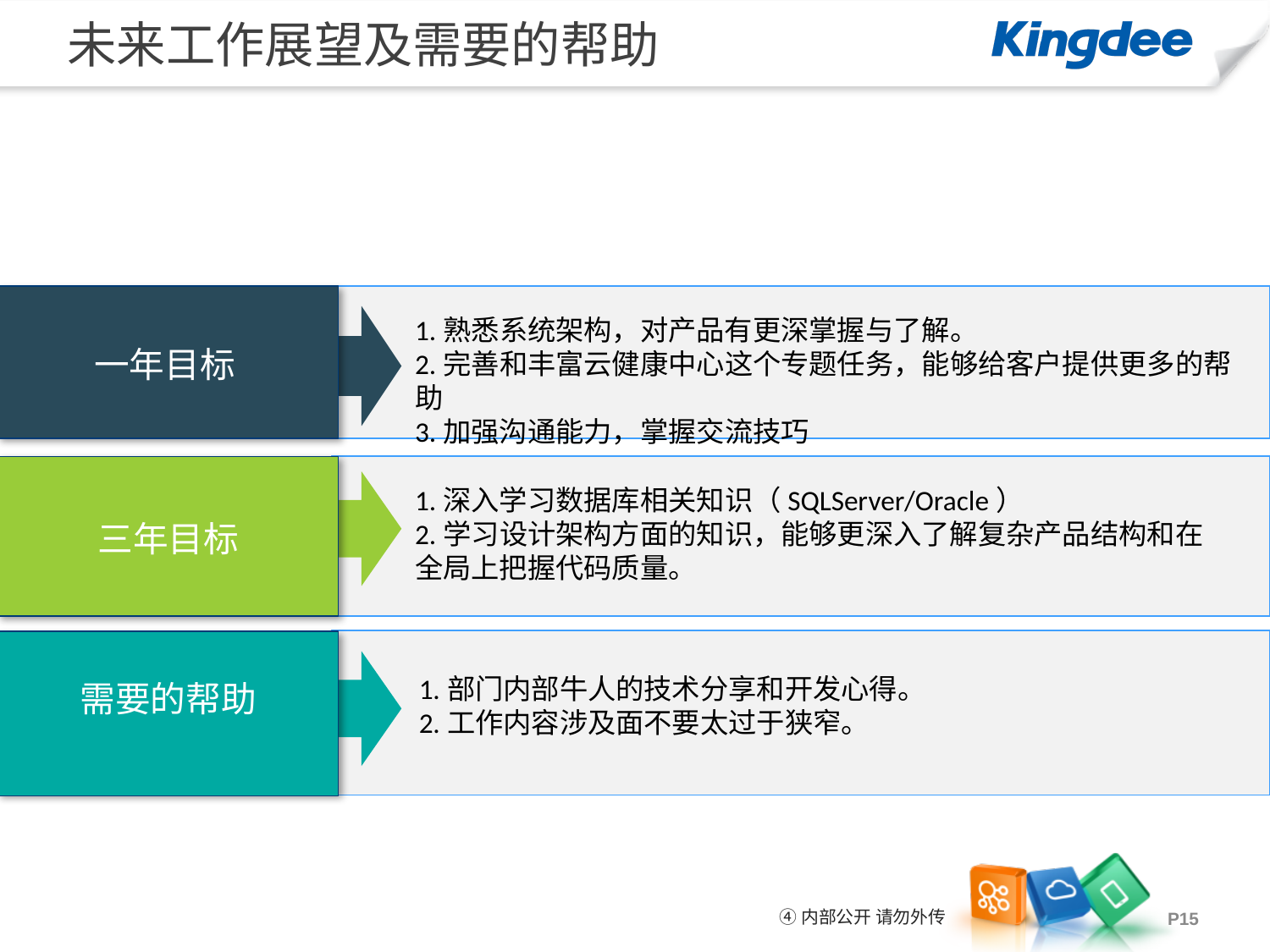

# 未来工作展望及需要的帮助

1.熟悉系统架构，对产品有更深掌握与了解。
2.完善和丰富云健康中心这个专题任务，能够给客户提供更多的帮助
3.加强沟通能力，掌握交流技巧
一年目标

1.深入学习数据库相关知识（SQLServer/Oracle）
2.学习设计架构方面的知识，能够更深入了解复杂产品结构和在全局上把握代码质量。
三年目标

1.部门内部牛人的技术分享和开发心得。
2.工作内容涉及面不要太过于狭窄。
需要的帮助